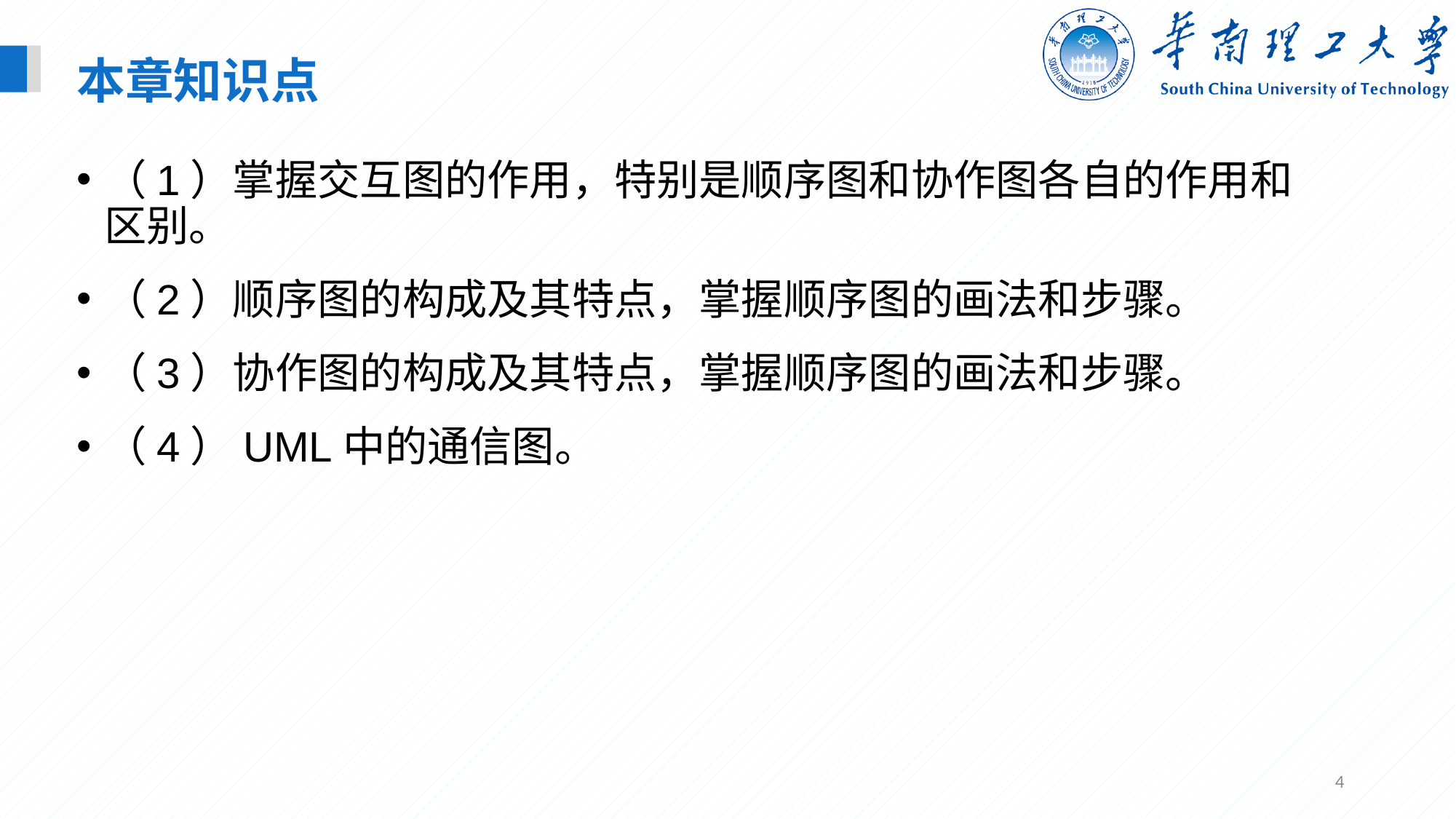

本章知识点
（1）掌握交互图的作用，特别是顺序图和协作图各自的作用和区别。
（2）顺序图的构成及其特点，掌握顺序图的画法和步骤。
（3）协作图的构成及其特点，掌握顺序图的画法和步骤。
（4）UML中的通信图。

4